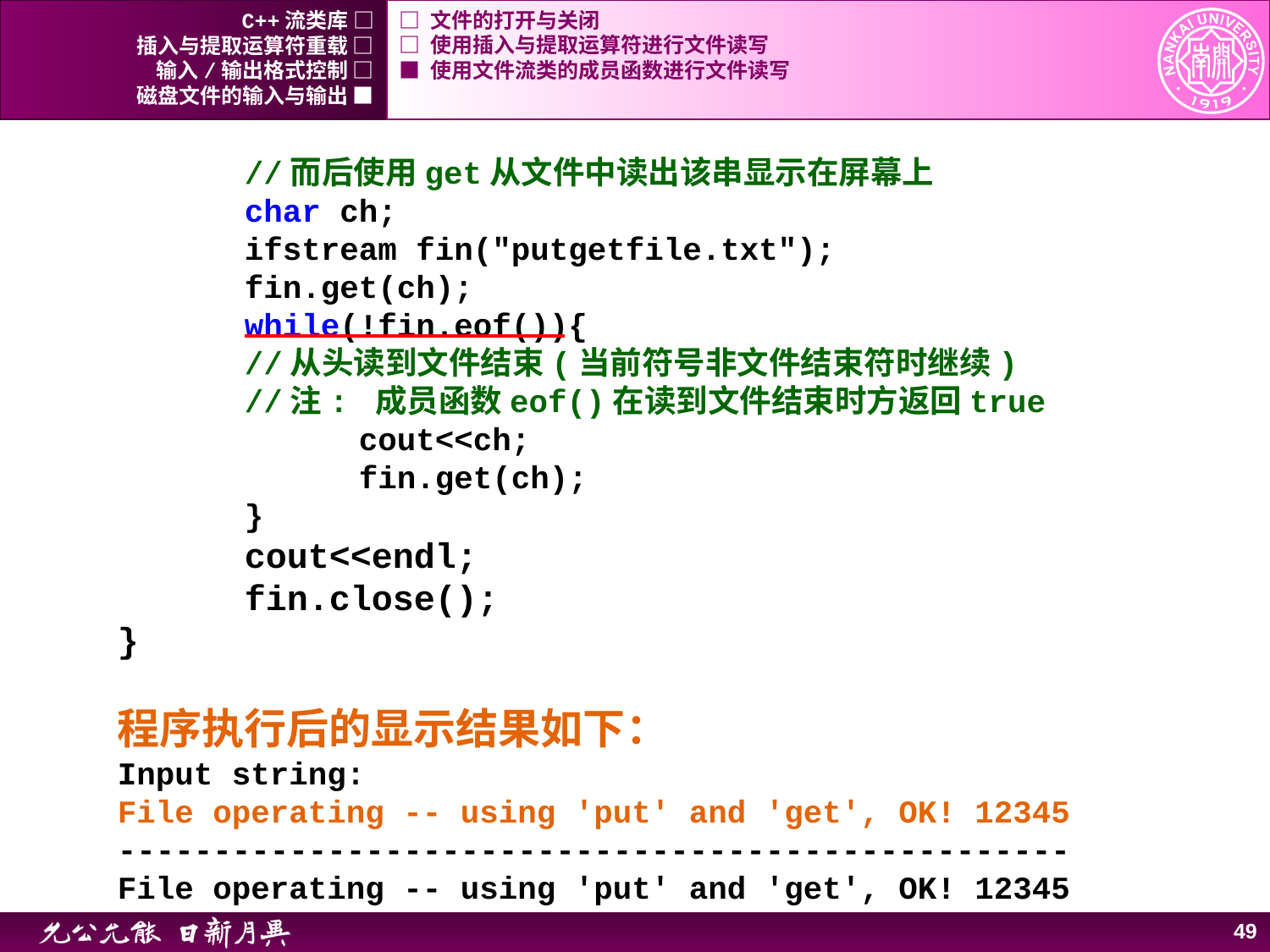

C++流类库 □
□ 文件的打开与关闭
插入与提取运算符重载 □
□ 使用插入与提取运算符进行文件读写
输入/输出格式控制 □
■ 使用文件流类的成员函数进行文件读写
磁盘文件的输入与输出 ■
	//而后使用get从文件中读出该串显示在屏幕上
	char ch;
	ifstream fin("putgetfile.txt");
	fin.get(ch);
	while(!fin.eof()){
	//从头读到文件结束(当前符号非文件结束符时继续)
	//注: 成员函数eof()在读到文件结束时方返回true
	      cout<<ch;
	      fin.get(ch);
	}
	cout<<endl;
	fin.close();
}

程序执行后的显示结果如下：
Input string:
File operating -- using 'put' and 'get', OK! 12345
--------------------------------------------------
File operating -- using 'put' and 'get', OK! 12345
49